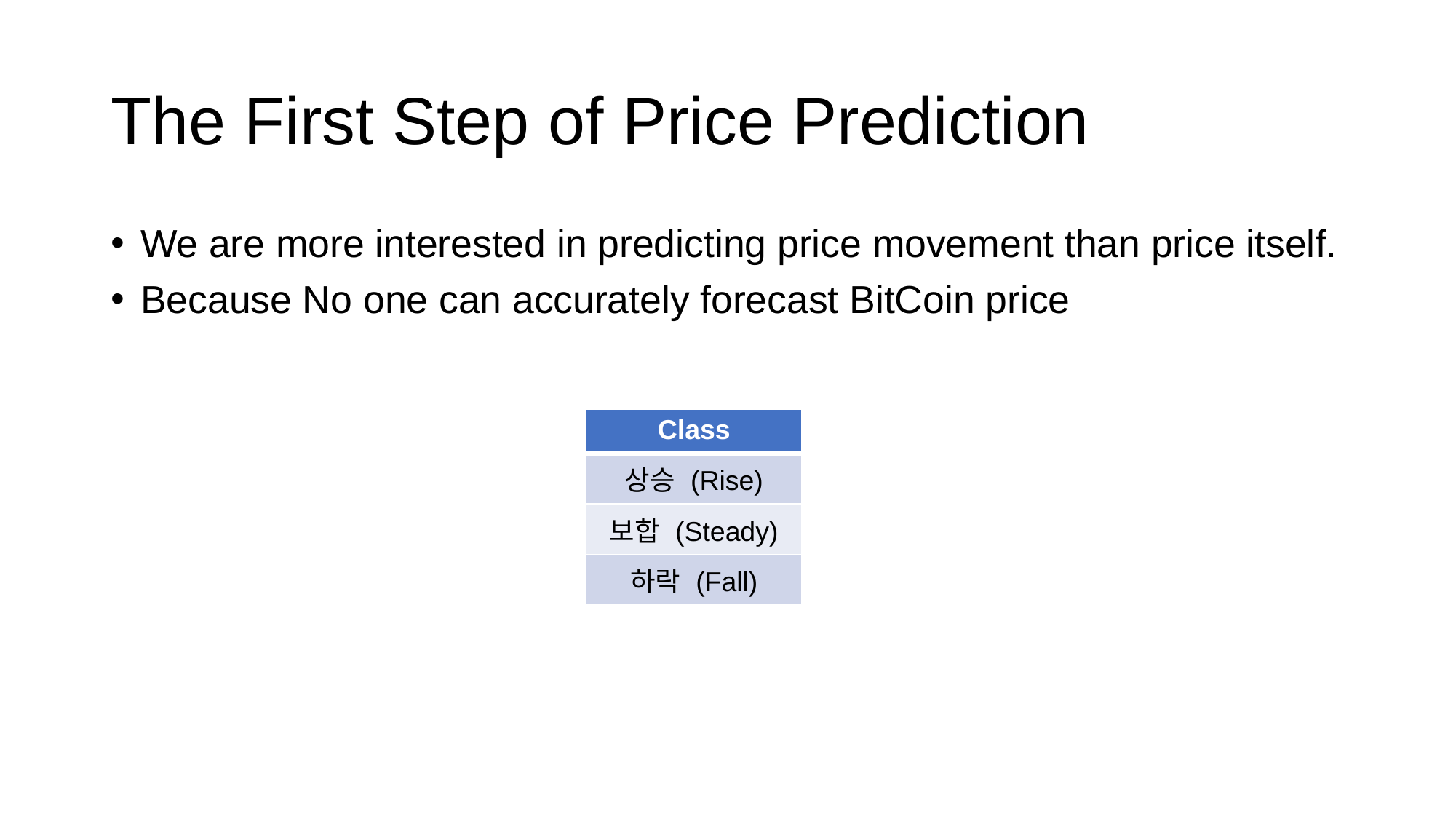

# The First Step of Price Prediction
We are more interested in predicting price movement than price itself.
Because No one can accurately forecast BitCoin price
| Class |
| --- |
| 상승 (Rise) |
| 보합 (Steady) |
| 하락 (Fall) |